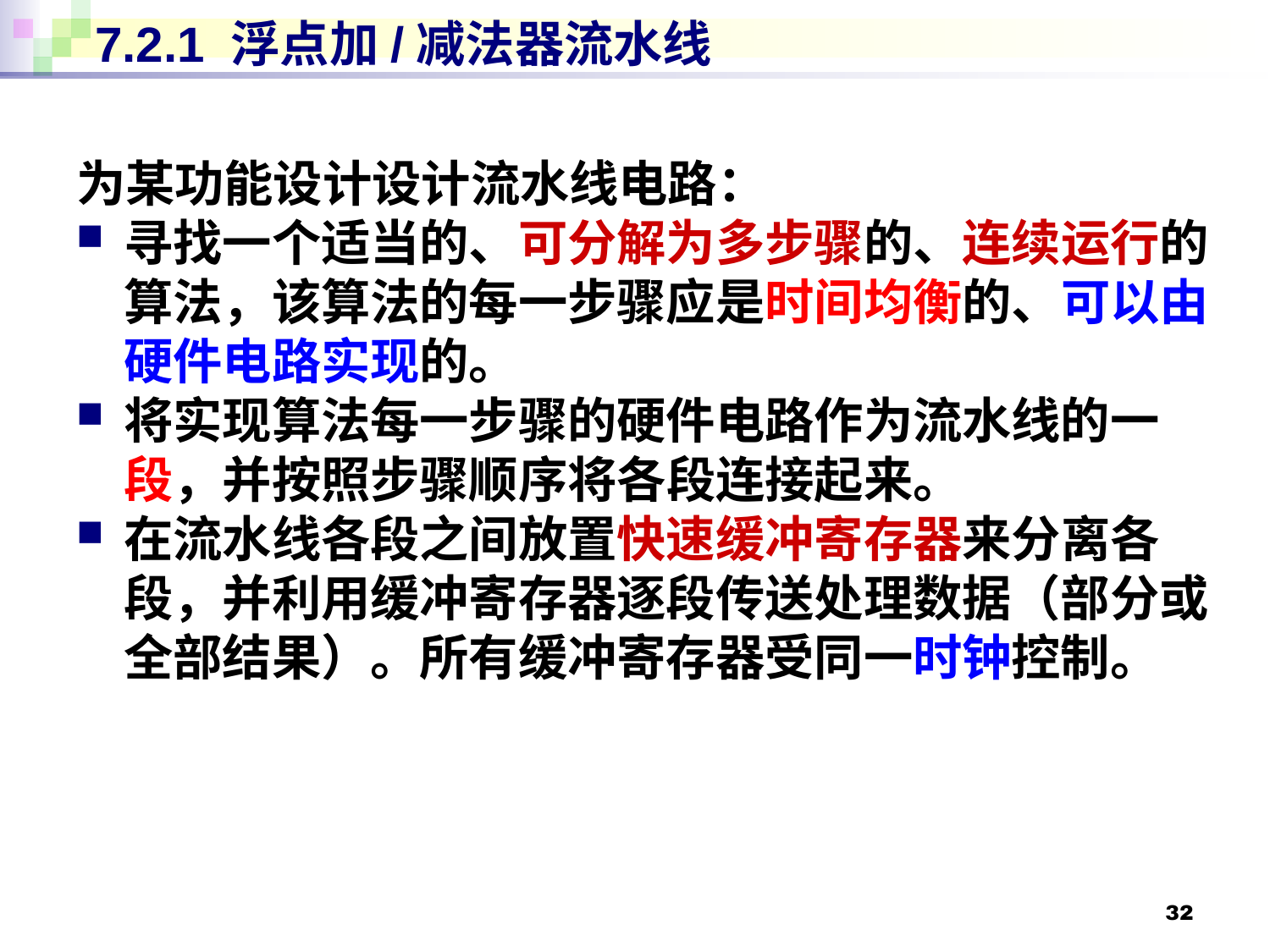

# 7.2.1 浮点加/减法器流水线
为某功能设计设计流水线电路：
寻找一个适当的、可分解为多步骤的、连续运行的算法，该算法的每一步骤应是时间均衡的、可以由硬件电路实现的。
将实现算法每一步骤的硬件电路作为流水线的一段，并按照步骤顺序将各段连接起来。
在流水线各段之间放置快速缓冲寄存器来分离各段，并利用缓冲寄存器逐段传送处理数据（部分或全部结果）。所有缓冲寄存器受同一时钟控制。
32